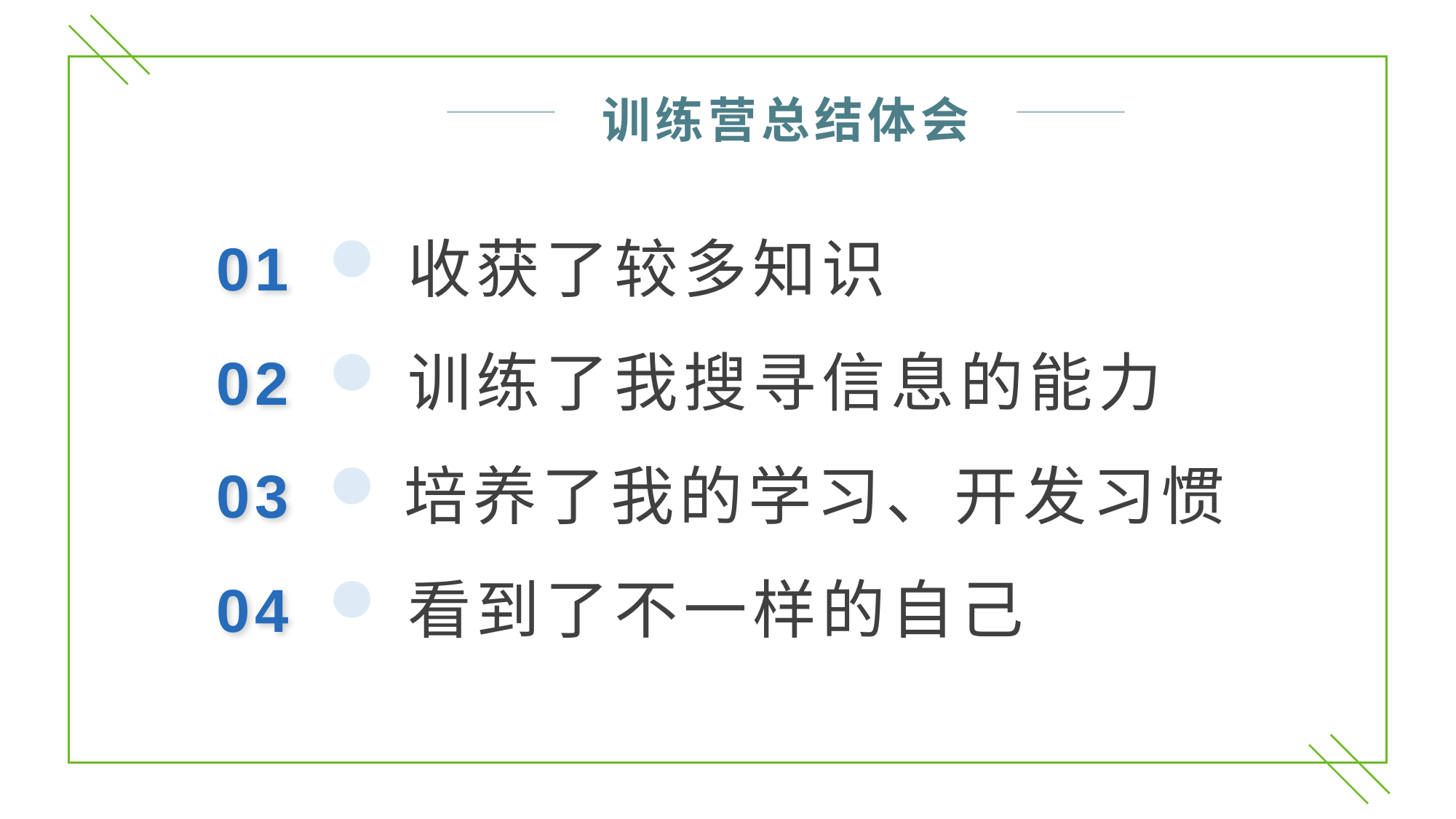

训练营总结体会
01
收获了较多知识
02
训练了我搜寻信息的能力
03
培养了我的学习、开发习惯
04
看到了不一样的自己